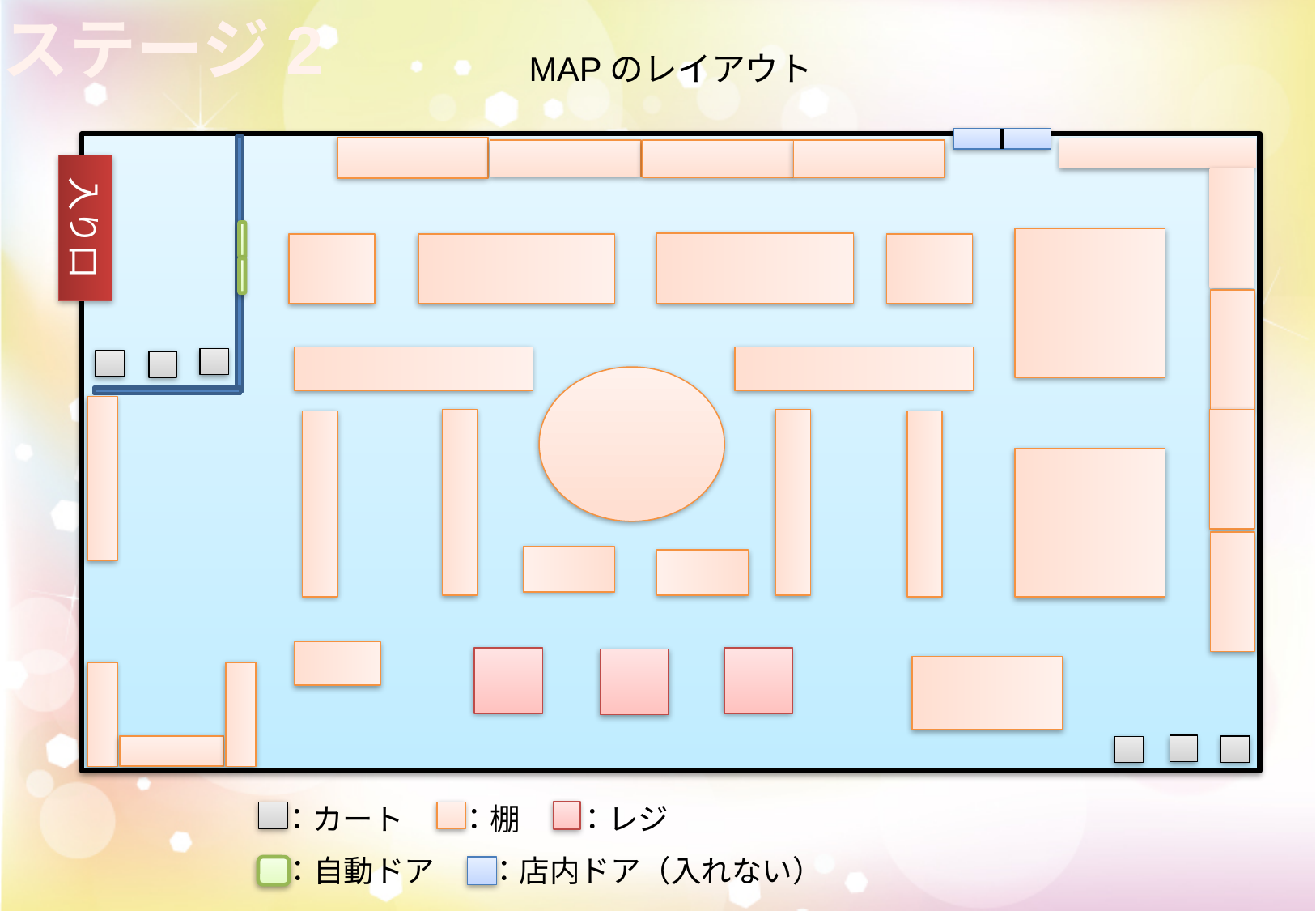

ステージ2
MAPのレイアウト

入り口

：レジ
：カート
：棚

：自動ドア
：店内ドア（入れない）